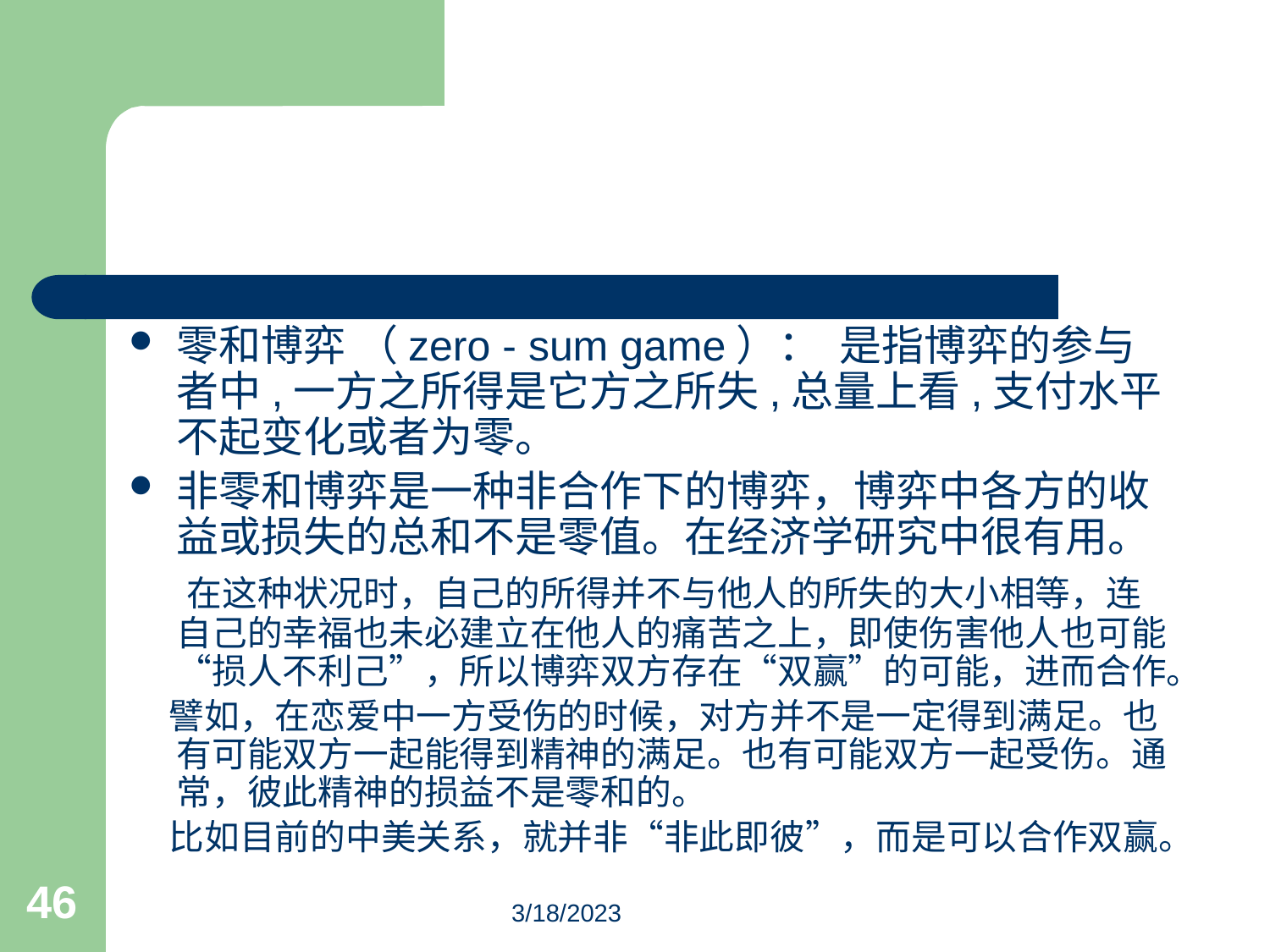

#
零和博弈 （zero - sum game）：  是指博弈的参与者中,一方之所得是它方之所失,总量上看,支付水平不起变化或者为零。
非零和博弈是一种非合作下的博弈，博弈中各方的收益或损失的总和不是零值。在经济学研究中很有用。
     在这种状况时，自己的所得并不与他人的所失的大小相等，连自己的幸福也未必建立在他人的痛苦之上，即使伤害他人也可能“损人不利己”，所以博弈双方存在“双赢”的可能，进而合作。
    譬如，在恋爱中一方受伤的时候，对方并不是一定得到满足。也有可能双方一起能得到精神的满足。也有可能双方一起受伤。通常，彼此精神的损益不是零和的。
    比如目前的中美关系，就并非“非此即彼”，而是可以合作双赢。
46
3/18/2023